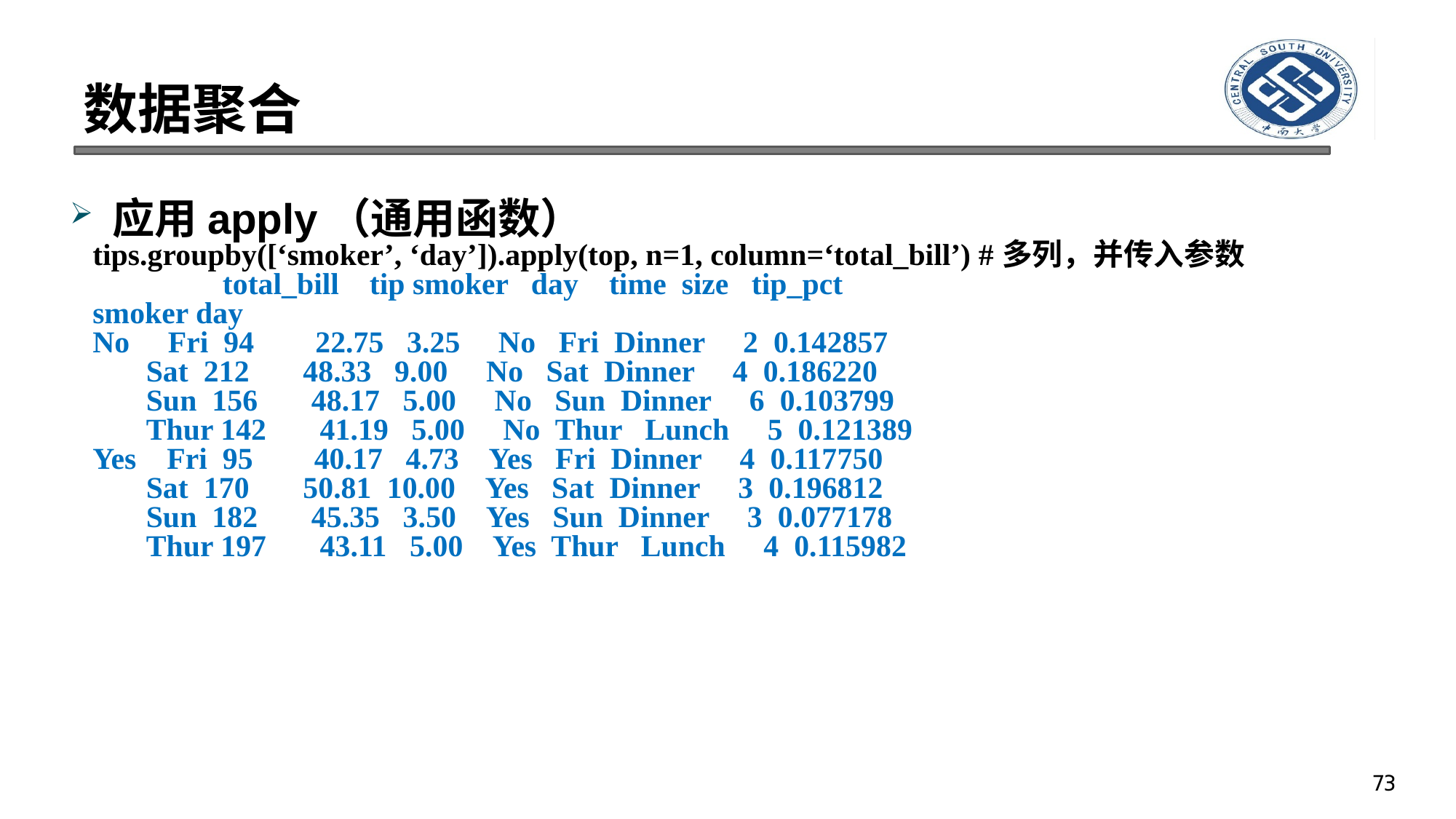

# 数据聚合
应用apply（通用函数）
tips.groupby([‘smoker’, ‘day’]).apply(top, n=1, column=‘total_bill’) #多列，并传入参数
                 total_bill    tip smoker   day    time  size   tip_pct
smoker day
No     Fri  94        22.75   3.25     No   Fri  Dinner     2  0.142857
       Sat  212       48.33   9.00     No   Sat  Dinner     4  0.186220
       Sun  156       48.17   5.00     No   Sun  Dinner     6  0.103799
       Thur 142       41.19   5.00     No  Thur   Lunch     5  0.121389
Yes    Fri  95        40.17   4.73    Yes   Fri  Dinner     4  0.117750
       Sat  170       50.81  10.00    Yes   Sat  Dinner     3  0.196812
       Sun  182       45.35   3.50    Yes   Sun  Dinner     3  0.077178
       Thur 197       43.11   5.00    Yes  Thur   Lunch     4  0.115982
73